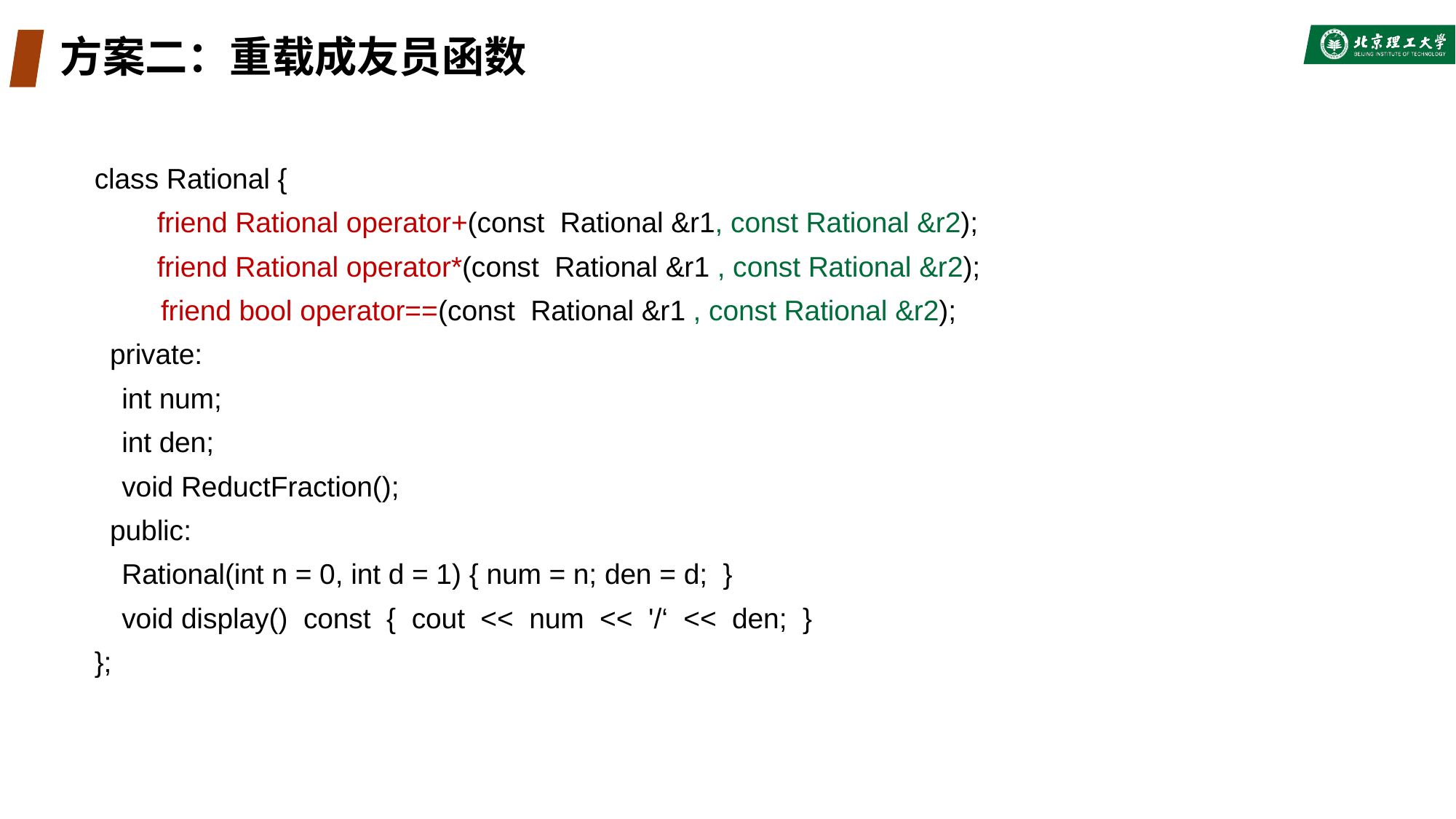

# 方案二：重载成友员函数
class Rational {
        friend Rational operator+(const  Rational &r1, const Rational &r2);
        friend Rational operator*(const  Rational &r1 , const Rational &r2);
	     friend bool operator==(const  Rational &r1 , const Rational &r2);
  private:
	int num;
	int den;
	void ReductFraction();
  public:
	Rational(int n = 0, int d = 1) { num = n; den = d;  }
	void display()  const  {  cout  <<  num  <<  '/‘  <<  den;  }
};